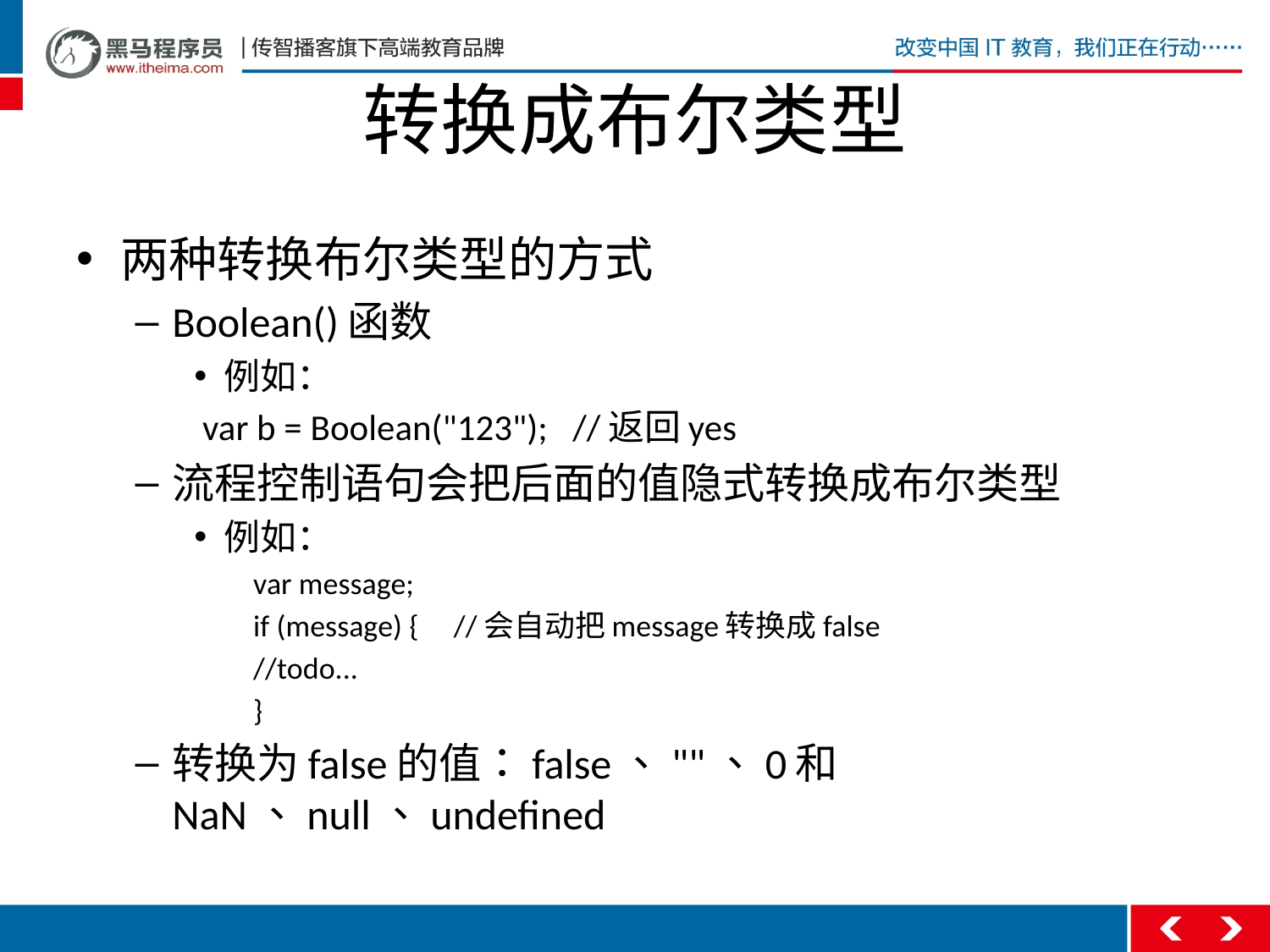

# 转换成布尔类型
两种转换布尔类型的方式
Boolean()函数
例如：
 var b = Boolean("123");   //返回yes
流程控制语句会把后面的值隐式转换成布尔类型
例如：
var message;
if (message) {     //会自动把message转换成false
	//todo...
}
转换为false的值：false、""、0和NaN、null、undefined